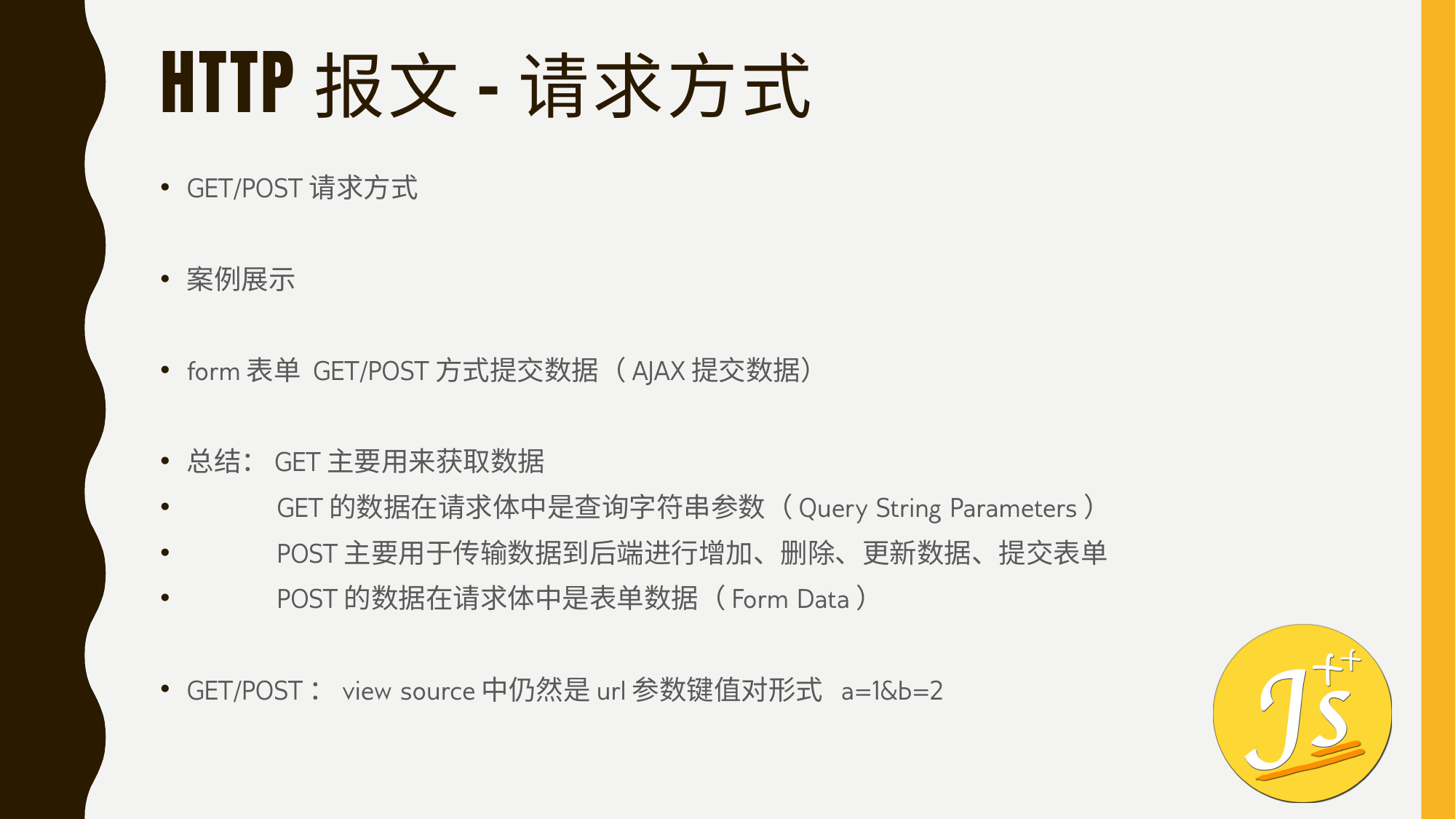

# HTTP报文-请求方式
GET/POST请求方式

案例展示

form表单 GET/POST方式提交数据（AJAX提交数据）

总结：GET主要用来获取数据
           GET的数据在请求体中是查询字符串参数（Query String Parameters）
           POST主要用于传输数据到后端进行增加、删除、更新数据、提交表单
           POST的数据在请求体中是表单数据（Form Data）

GET/POST：view source中仍然是url参数键值对形式  a=1&b=2